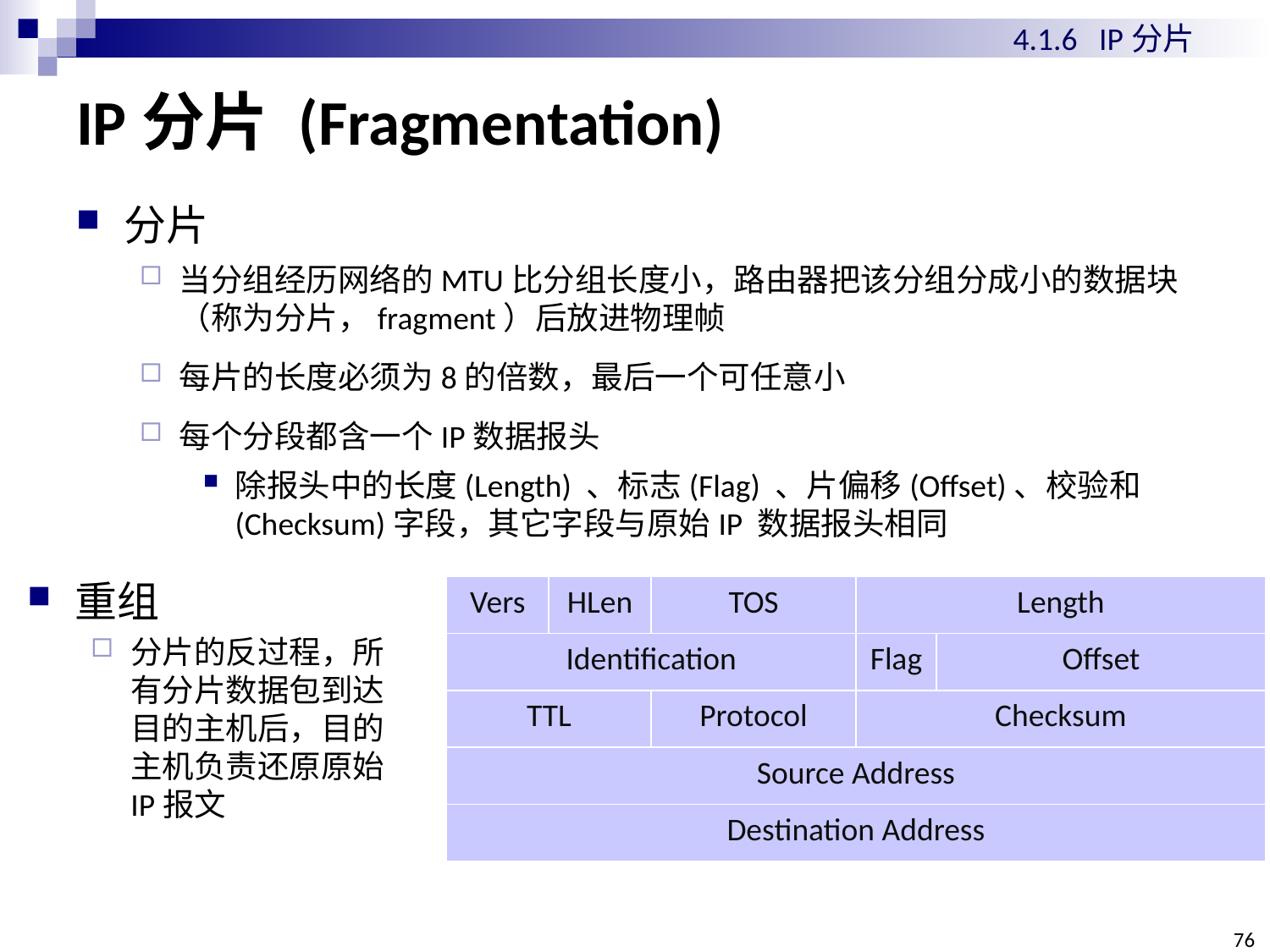

4.1.6   IP分片
# IP分片 (Fragmentation)
分片
当分组经历网络的MTU比分组长度小，路由器把该分组分成小的数据块（称为分片，fragment）后放进物理帧
每片的长度必须为8的倍数，最后一个可任意小
每个分段都含一个IP数据报头
除报头中的长度(Length) 、标志(Flag) 、片偏移(Offset)、校验和(Checksum)字段，其它字段与原始IP 数据报头相同
重组
分片的反过程，所有分片数据包到达目的主机后，目的主机负责还原原始IP报文
| Vers | HLen | TOS | Length |  |
| --- | --- | --- | --- | --- |
| Identification |  |  | Flag | Offset |
| TTL |  | Protocol | Checksum |  |
| Source Address |  |  |  |  |
| Destination Address |  |  |  |  |
76